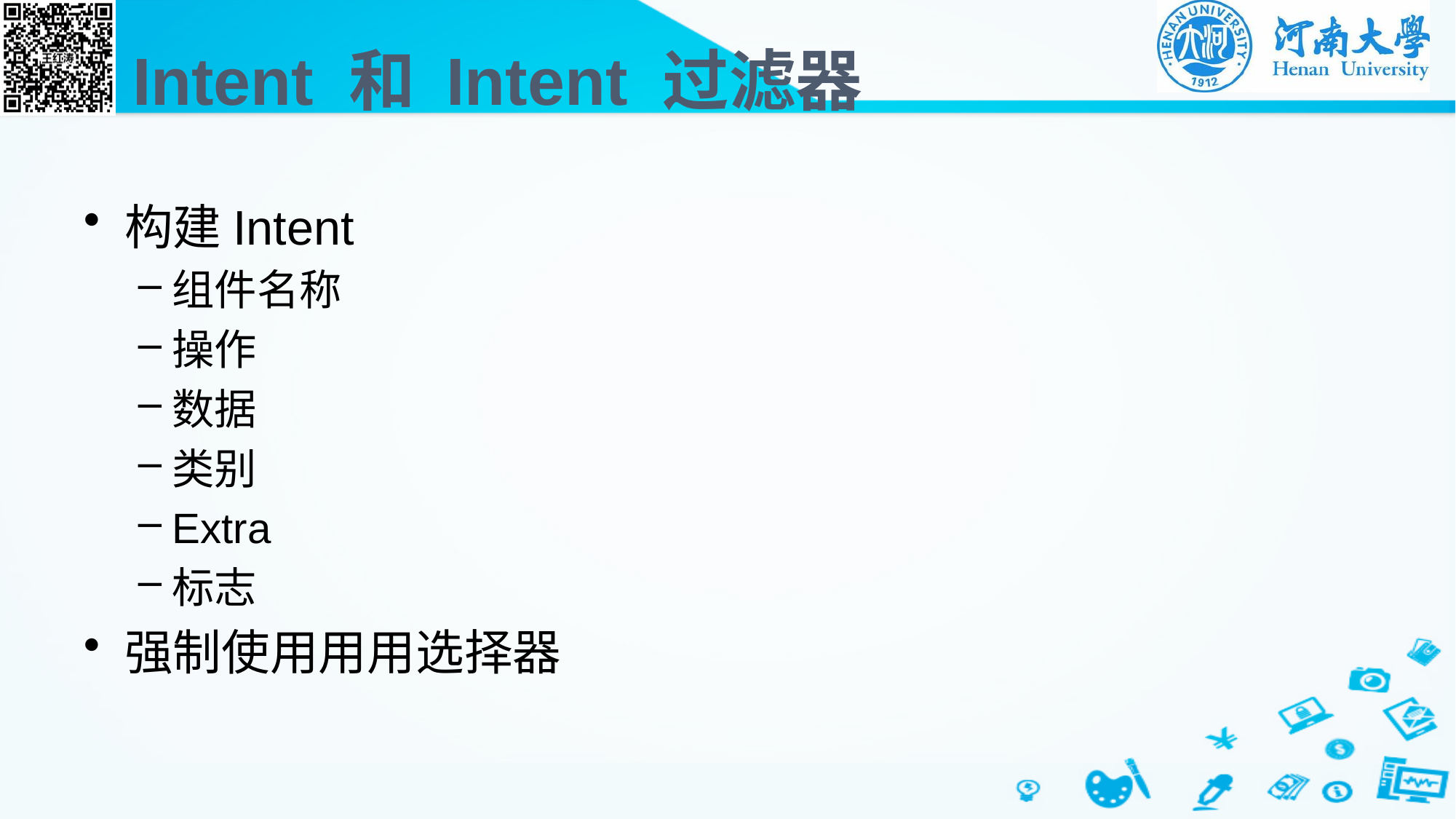

# Intent 和 Intent 过滤器
构建Intent
组件名称
操作
数据
类别
Extra
标志
强制使用用用选择器